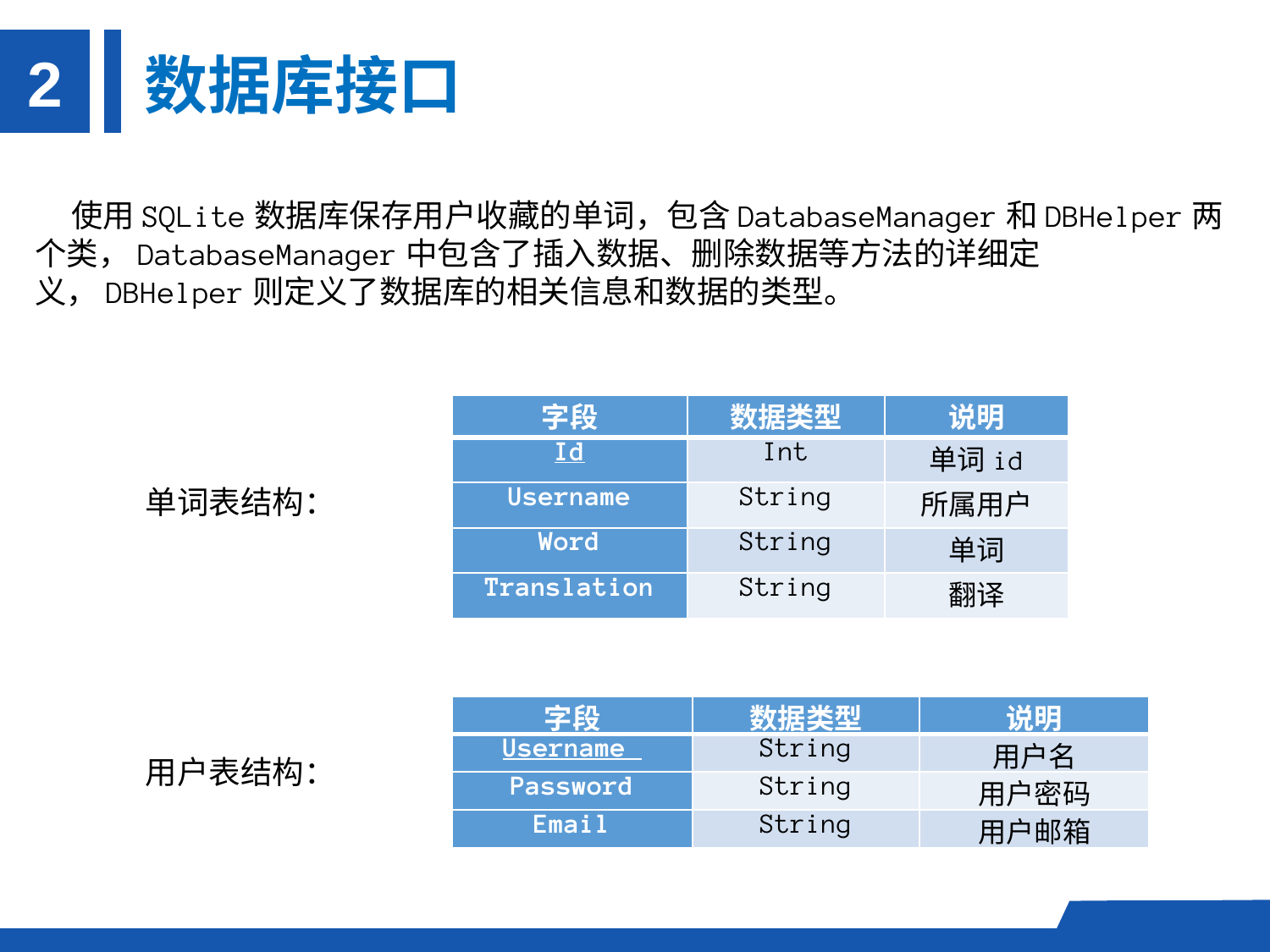

2
数据库接口
    使用SQLite数据库保存用户收藏的单词，包含DatabaseManager和DBHelper两个类，DatabaseManager中包含了插入数据、删除数据等方法的详细定义，DBHelper则定义了数据库的相关信息和数据的类型。
| 字段 | 数据类型 | 说明 |
| --- | --- | --- |
| Id | Int | 单词id |
| Username | String | 所属用户 |
| Word | String | 单词 |
| Translation | String | 翻译 |
单词表结构：
| 字段 | 数据类型 | 说明 |
| --- | --- | --- |
| Username | String | 用户名 |
| Password | String | 用户密码 |
| Email | String | 用户邮箱 |
用户表结构：